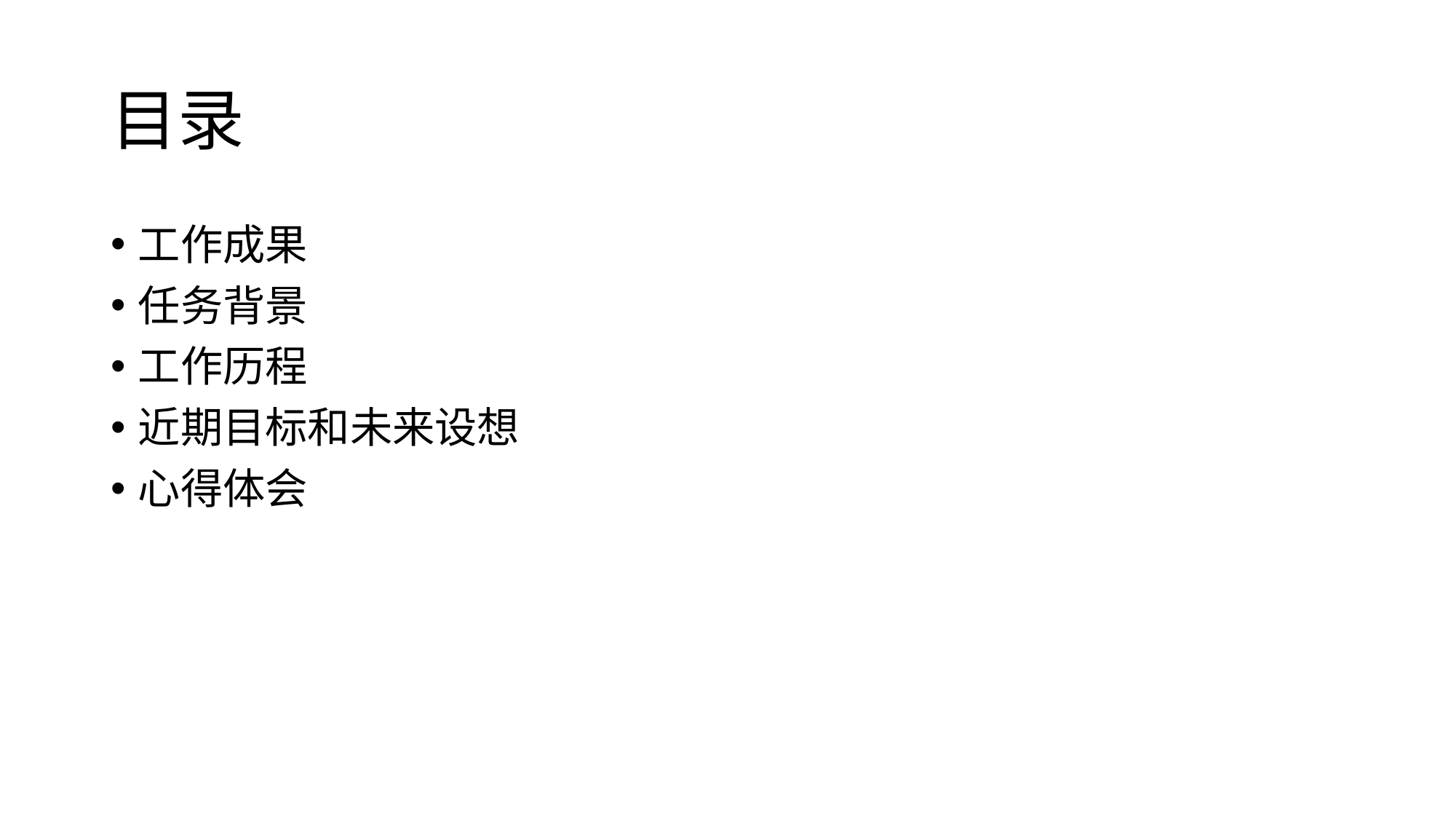

# 目录
工作成果
任务背景
工作历程
近期目标和未来设想
心得体会